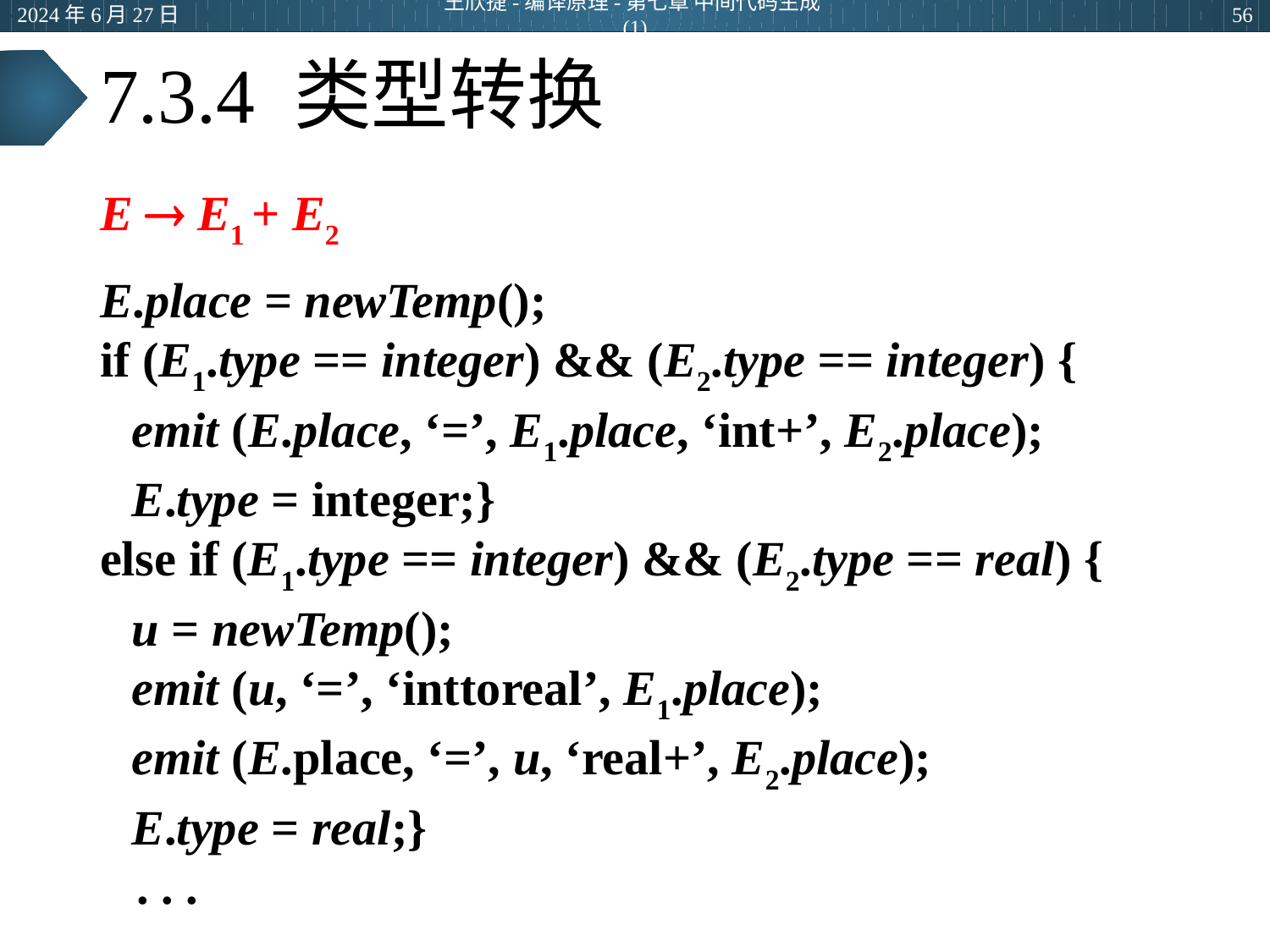

2024年6月27日
王欣捷-编译原理-第七章 中间代码生成(1)
56
# 7.3.4 类型转换
E → E1 + E2
E.place = newTemp();
if (E1.type == integer) && (E2.type == integer) {
	emit (E.place, ‘=’, E1.place, ‘int+’, E2.place);
	E.type = integer;}
else if (E1.type == integer) && (E2.type == real) {
	u = newTemp();
	emit (u, ‘=’, ‘inttoreal’, E1.place);
	emit (E.place, ‘=’, u, ‘real+’, E2.place);
	E.type = real;}
   . . .